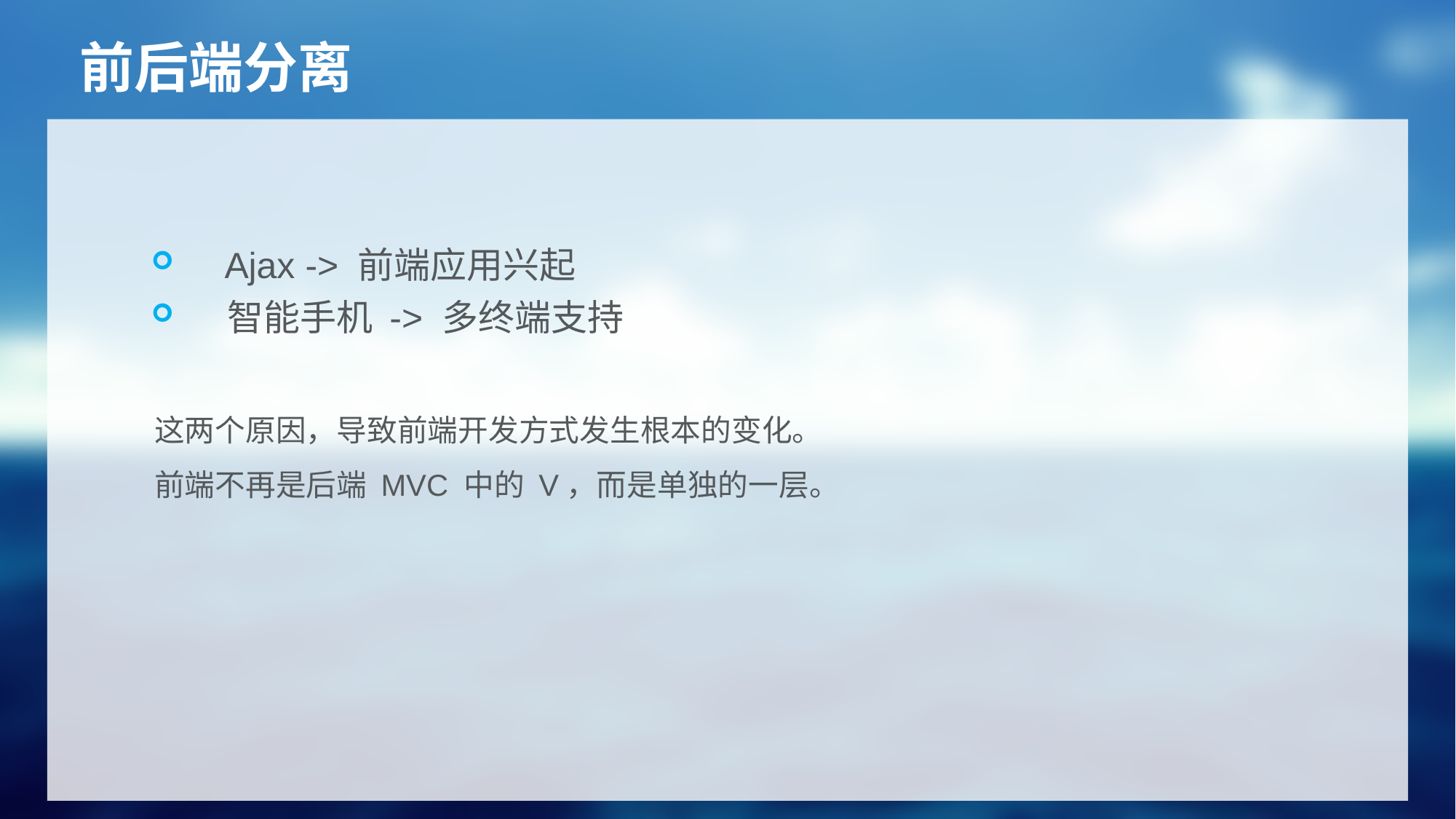

# 前后端分离
   Ajax -> 前端应用兴起
   智能手机 -> 多终端支持
 这两个原因，导致前端开发方式发生根本的变化。
 前端不再是后端 MVC 中的 V，而是单独的一层。